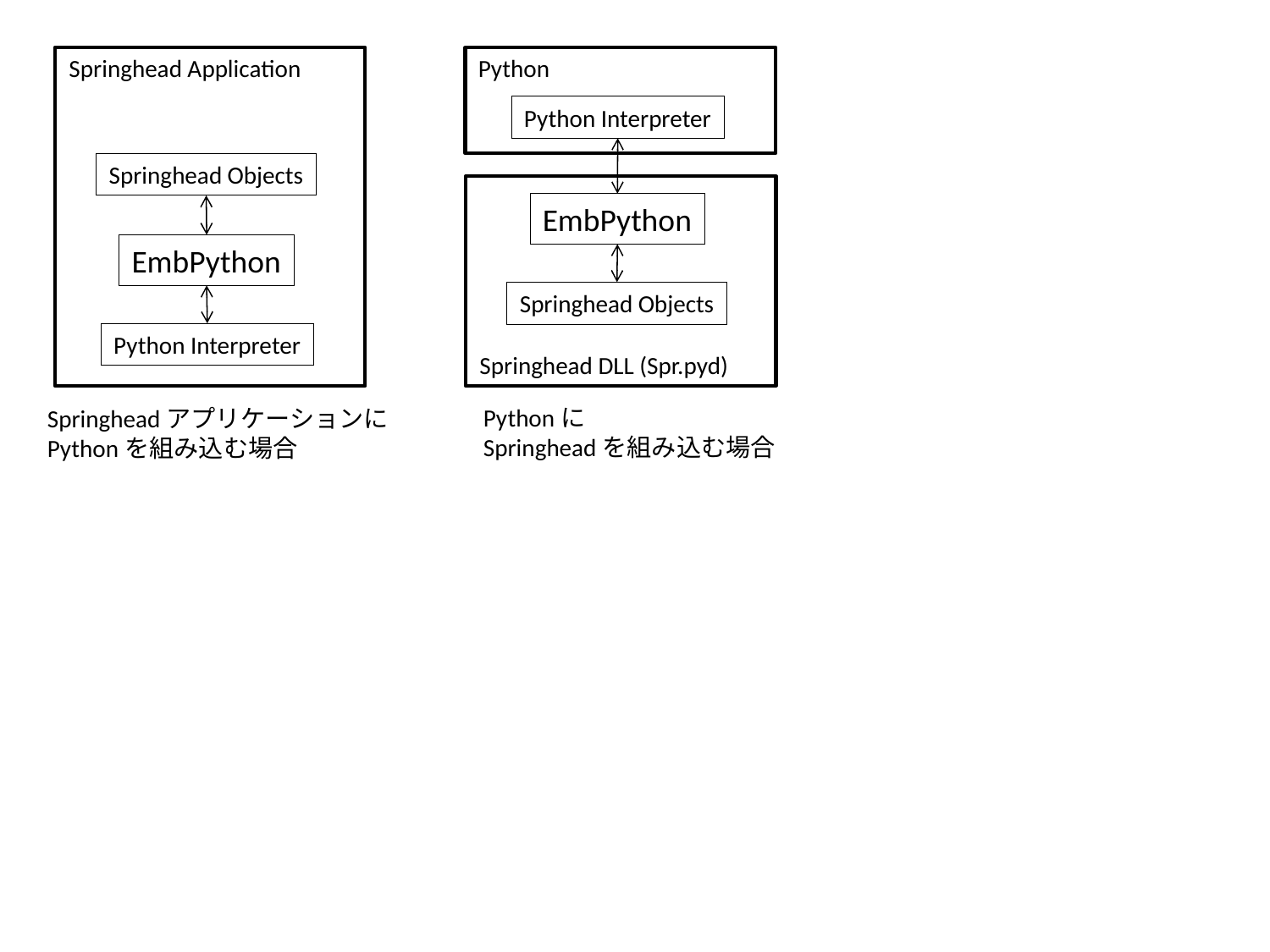

Springhead Application
Python

Python Interpreter
Springhead Objects

EmbPython
EmbPython
Springhead Objects
Python Interpreter
Springhead DLL (Spr.pyd)
Pythonに
Springheadを組み込む場合
Springheadアプリケーションに
Pythonを組み込む場合